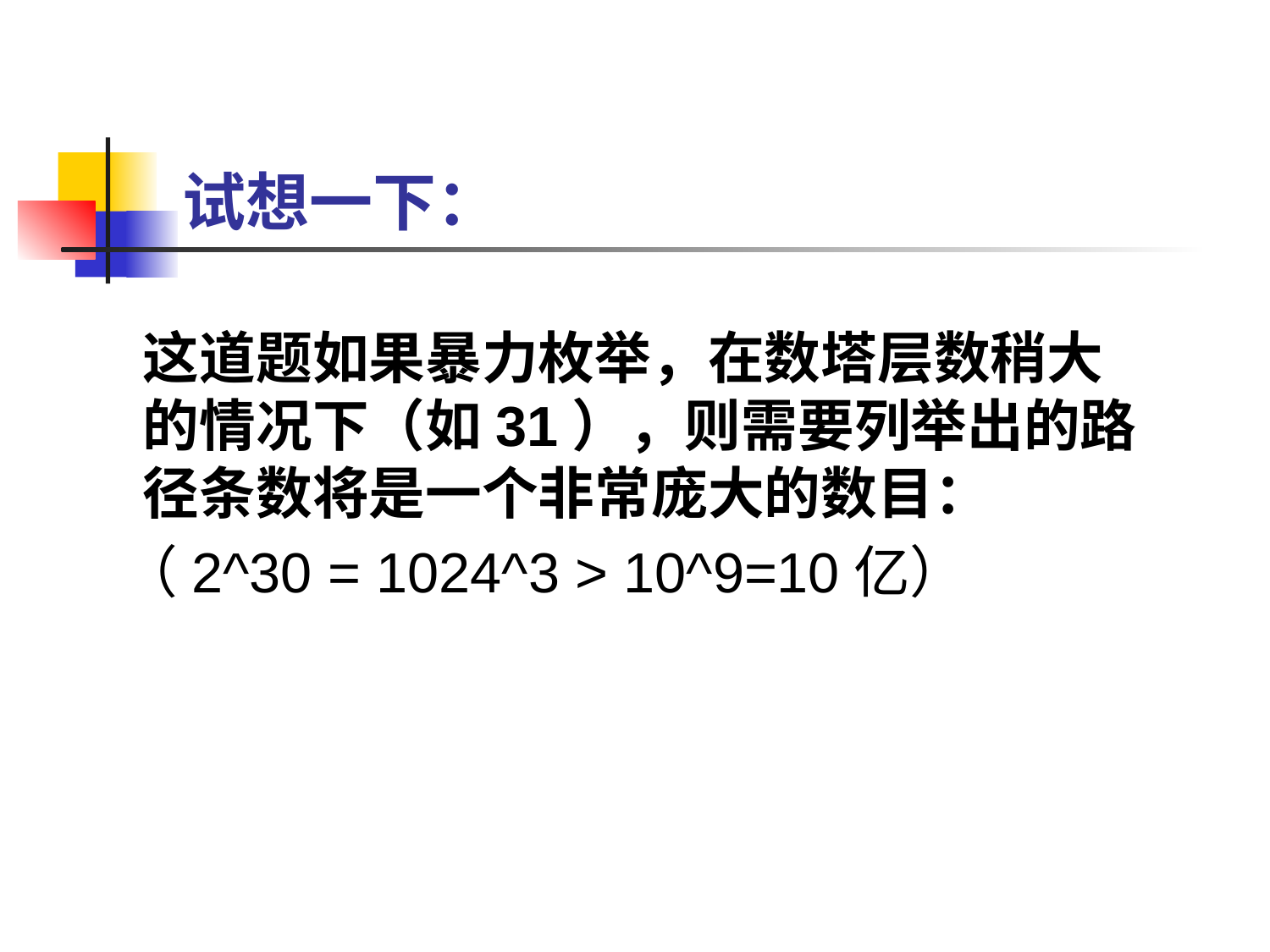

试想一下：
	这道题如果暴力枚举，在数塔层数稍大的情况下（如31），则需要列举出的路径条数将是一个非常庞大的数目：
 （2^30 = 1024^3 > 10^9=10亿）